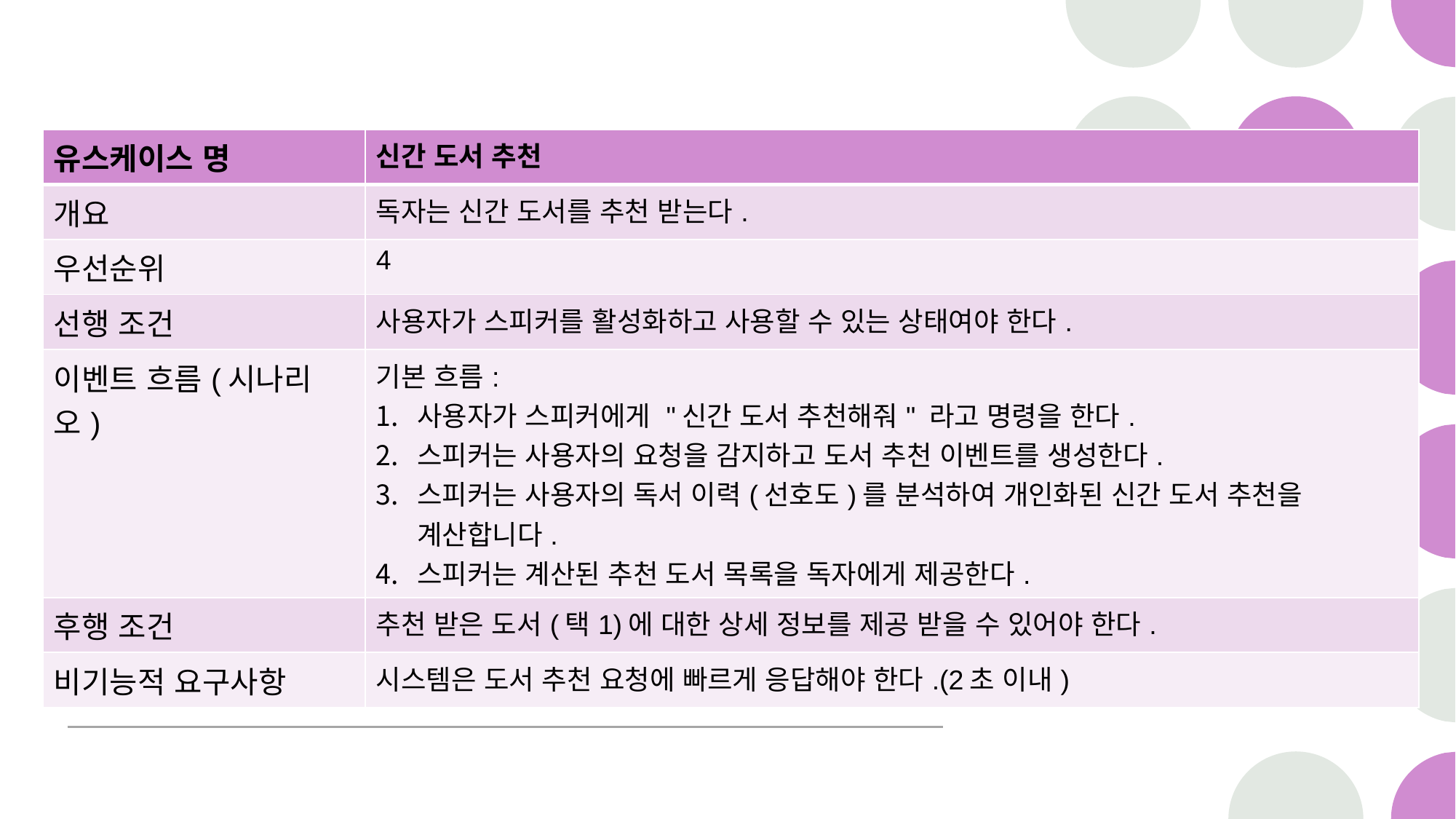

| 유스케이스 명 | 신간 도서 추천 |
| --- | --- |
| 개요 | 독자는 신간 도서를 추천 받는다. |
| 우선순위 | 4 |
| 선행 조건 | 사용자가 스피커를 활성화하고 사용할 수 있는 상태여야 한다. |
| 이벤트 흐름(시나리오) | 기본 흐름: 사용자가 스피커에게 "신간 도서 추천해줘" 라고 명령을 한다. 스피커는 사용자의 요청을 감지하고 도서 추천 이벤트를 생성한다. 스피커는 사용자의 독서 이력(선호도)를 분석하여 개인화된 신간 도서 추천을 계산합니다. 스피커는 계산된 추천 도서 목록을 독자에게 제공한다. |
| 후행 조건 | 추천 받은 도서(택1)에 대한 상세 정보를 제공 받을 수 있어야 한다. |
| 비기능적 요구사항 | 시스템은 도서 추천 요청에 빠르게 응답해야 한다.(2초 이내) |